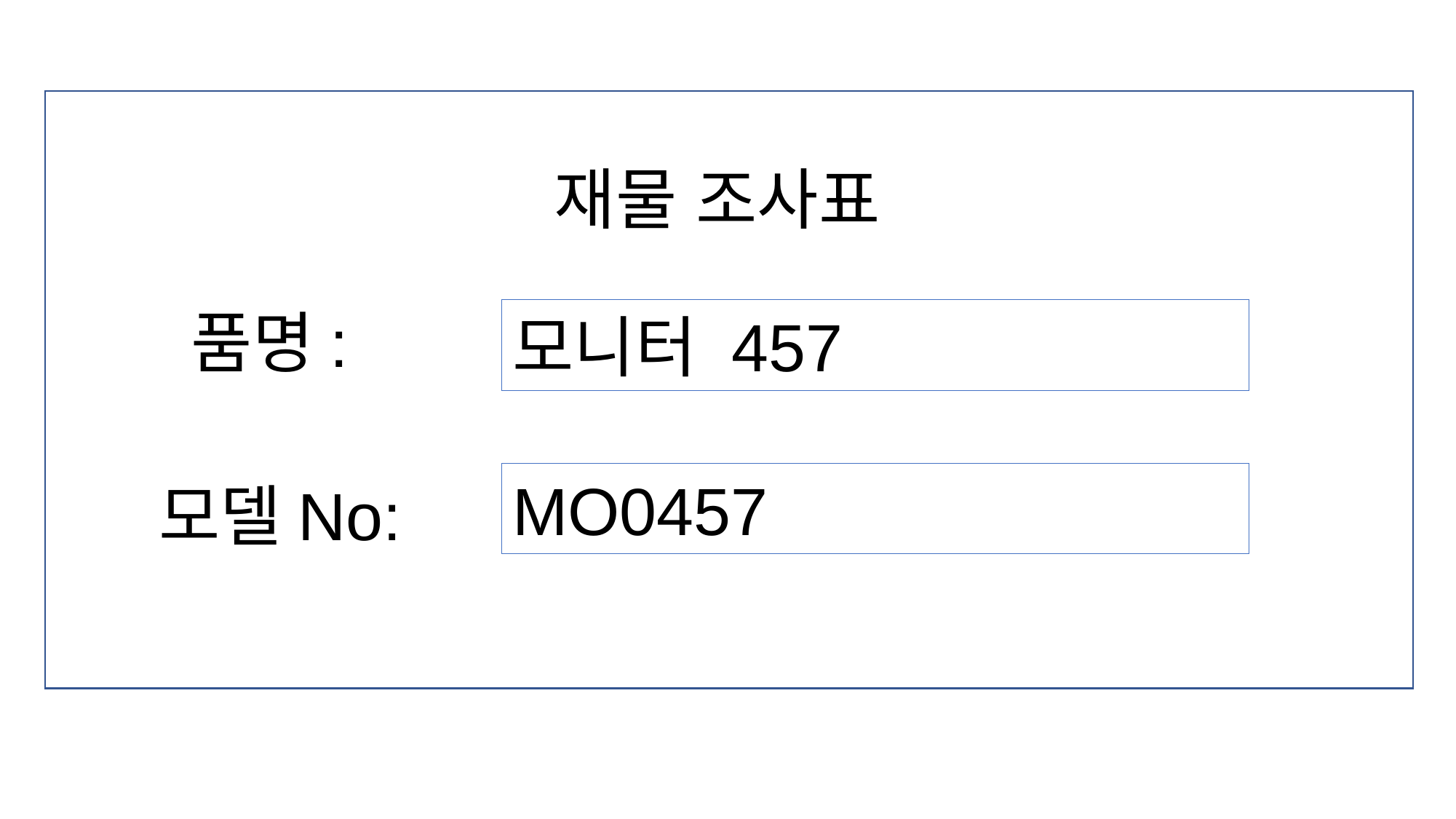

재물 조사표
품명:
모니터 457
MO0457
모델No: